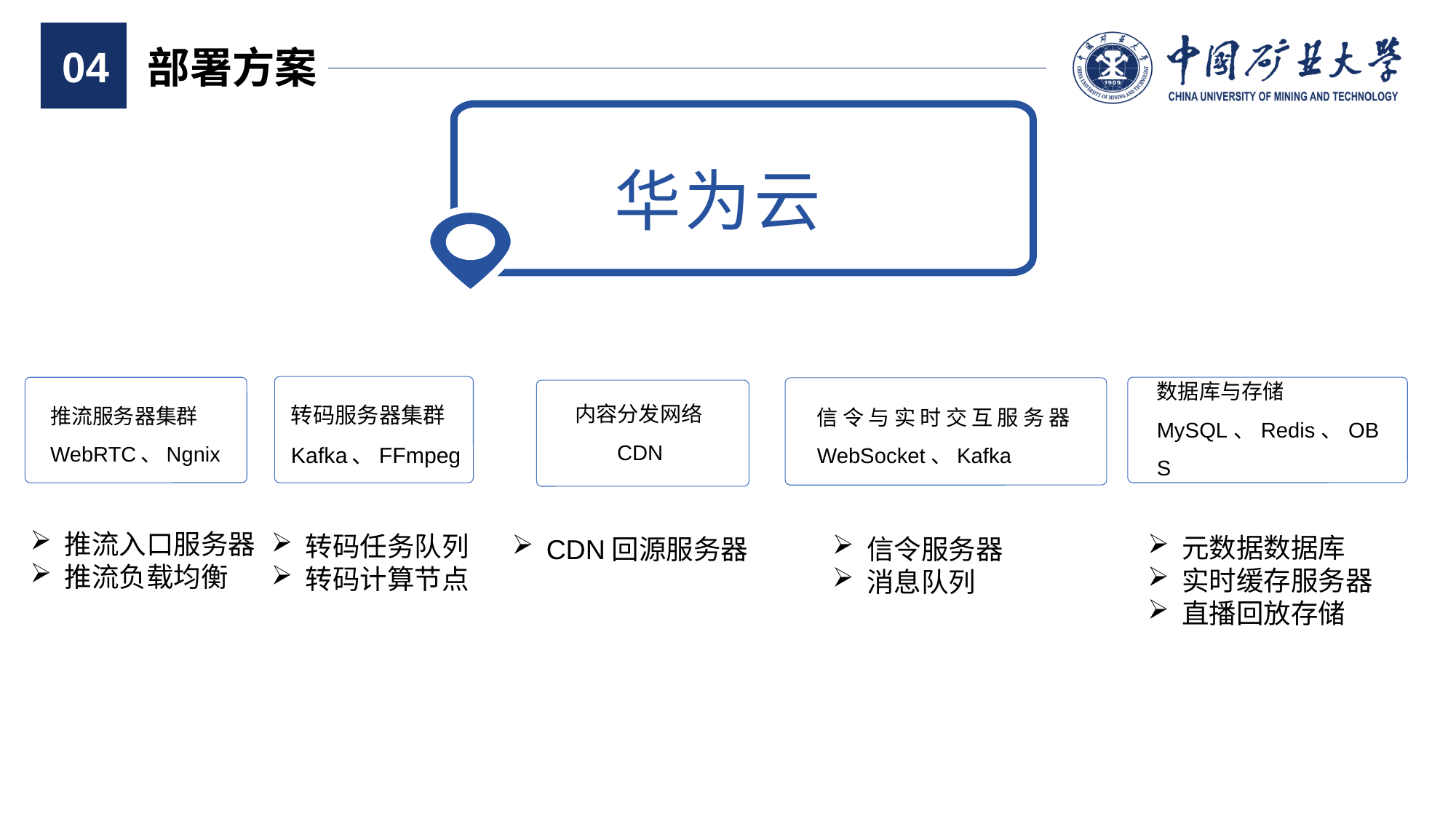

04
部署方案

华为云

数据库与存储
MySQL、Redis、OBS

转码服务器集群
Kafka、FFmpeg

推流服务器集群
WebRTC、Ngnix

信令与实时交互服务器WebSocket、Kafka
内容分发网络
       CDN

推流入口服务器
推流负载均衡
转码任务队列
转码计算节点
元数据数据库
实时缓存服务器
直播回放存储
CDN回源服务器
信令服务器
消息队列